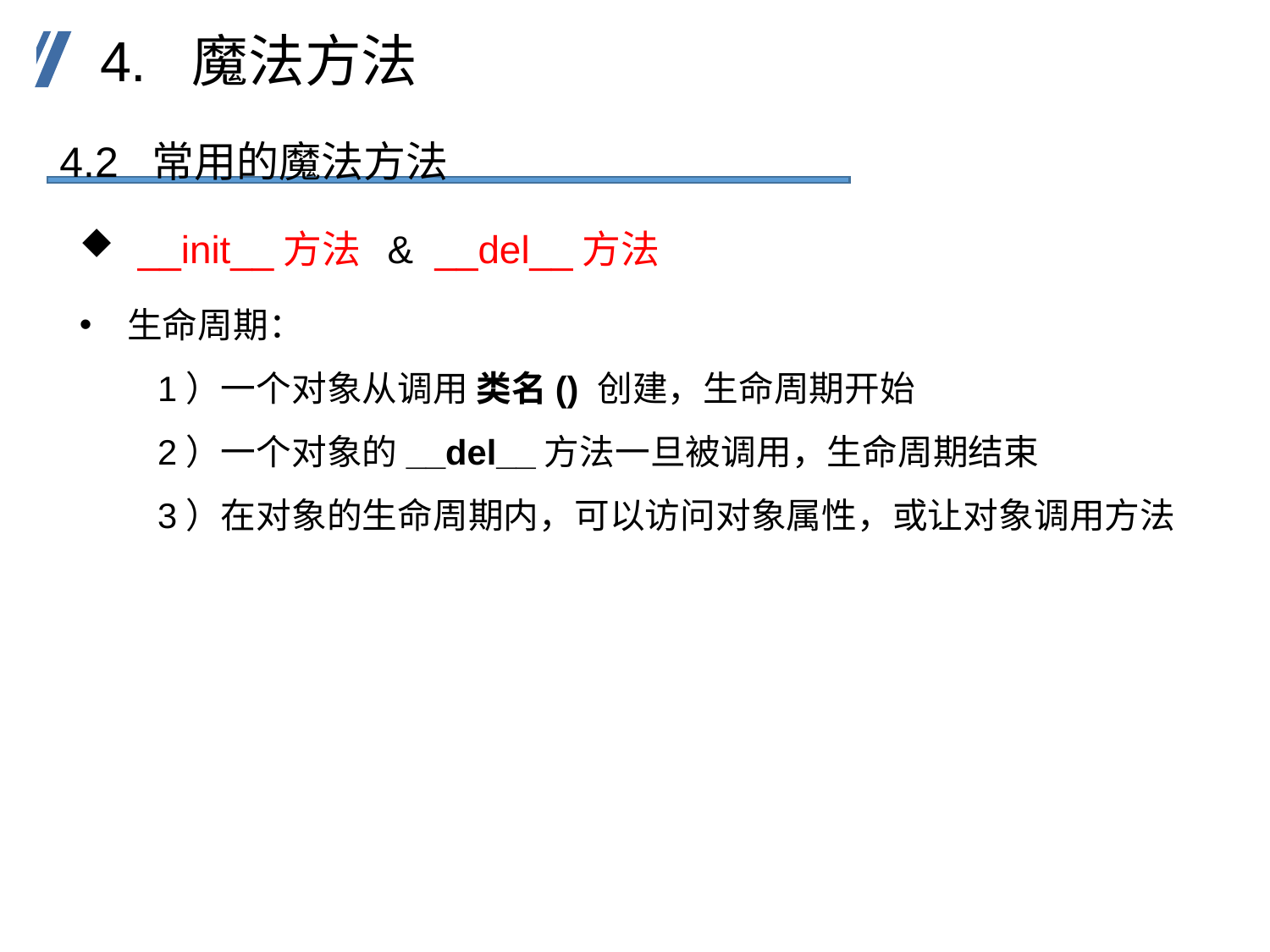

4.  魔法方法
4.2  常用的魔法方法

 __init__方法  &  __del__方法
生命周期：
        1）一个对象从调用 类名() 创建，生命周期开始
        2）一个对象的__del__方法一旦被调用，生命周期结束
        3）在对象的生命周期内，可以访问对象属性，或让对象调用方法